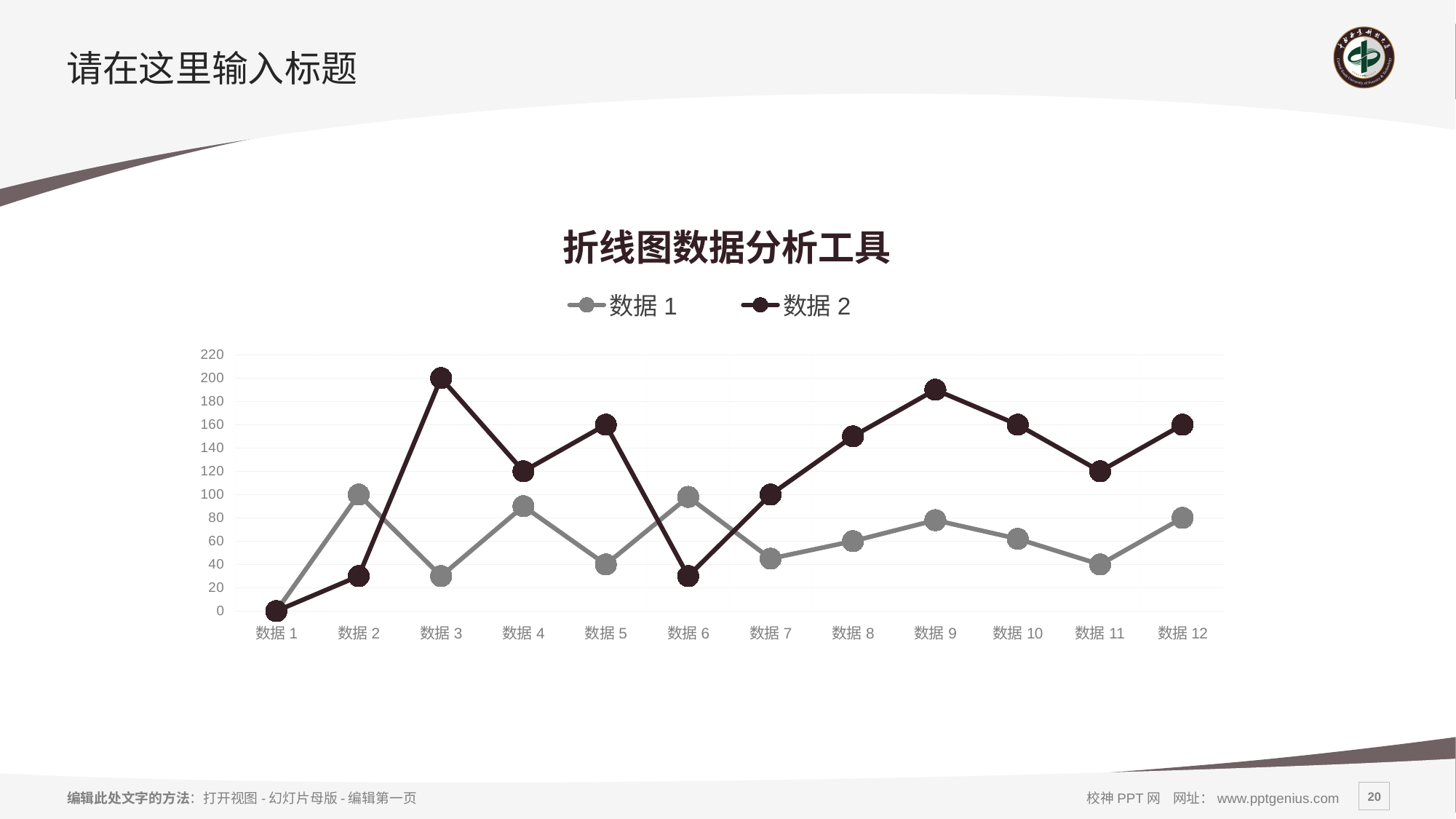

# 请在这里输入标题

### Chart: 折线图数据分析工具

| Category | 数据1 | 数据2 |
|---|---|---|
| 数据1 | 0.0 | 0.0 |
| 数据2 | 100.0 | 30.0 |
| 数据3 | 30.0 | 200.0 |
| 数据4 | 90.0 | 120.0 |
| 数据5 | 40.0 | 160.0 |
| 数据6 | 98.0 | 30.0 |
| 数据7 | 45.0 | 100.0 |
| 数据8 | 60.0 | 150.0 |
| 数据9 | 78.0 | 190.0 |
| 数据10 | 62.0 | 160.0 |
| 数据11 | 40.0 | 120.0 |
| 数据12 | 80.0 | 160.0 |